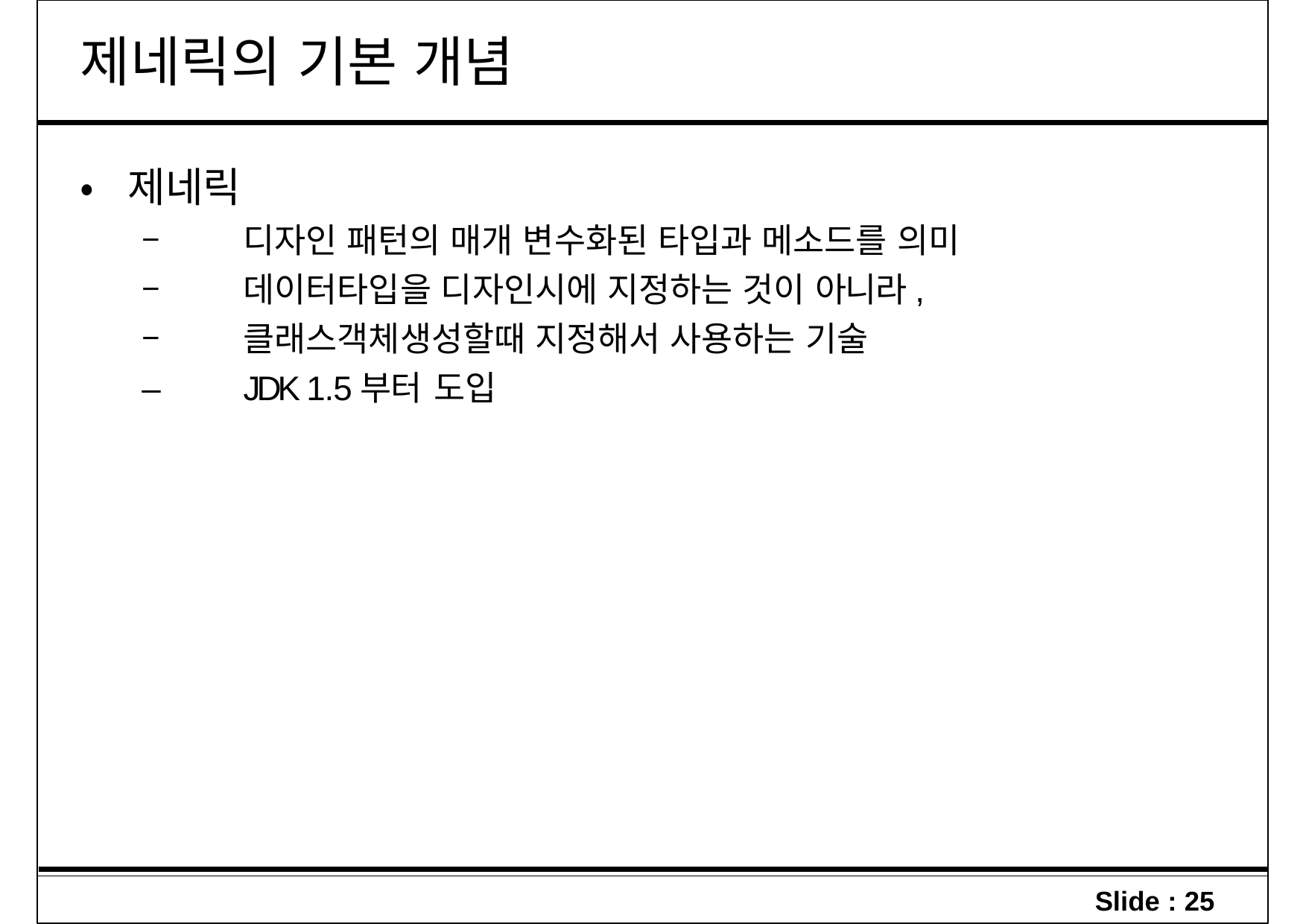

# 제네릭의 기본 개념
•	제네릭
–	디자인 패턴의 매개 변수화된 타입과 메소드를 의미
–	데이터타입을 디자인시에 지정하는 것이 아니라,
–	클래스객체생성할때 지정해서 사용하는 기술
–	JDK 1.5부터 도입

Slide : 25